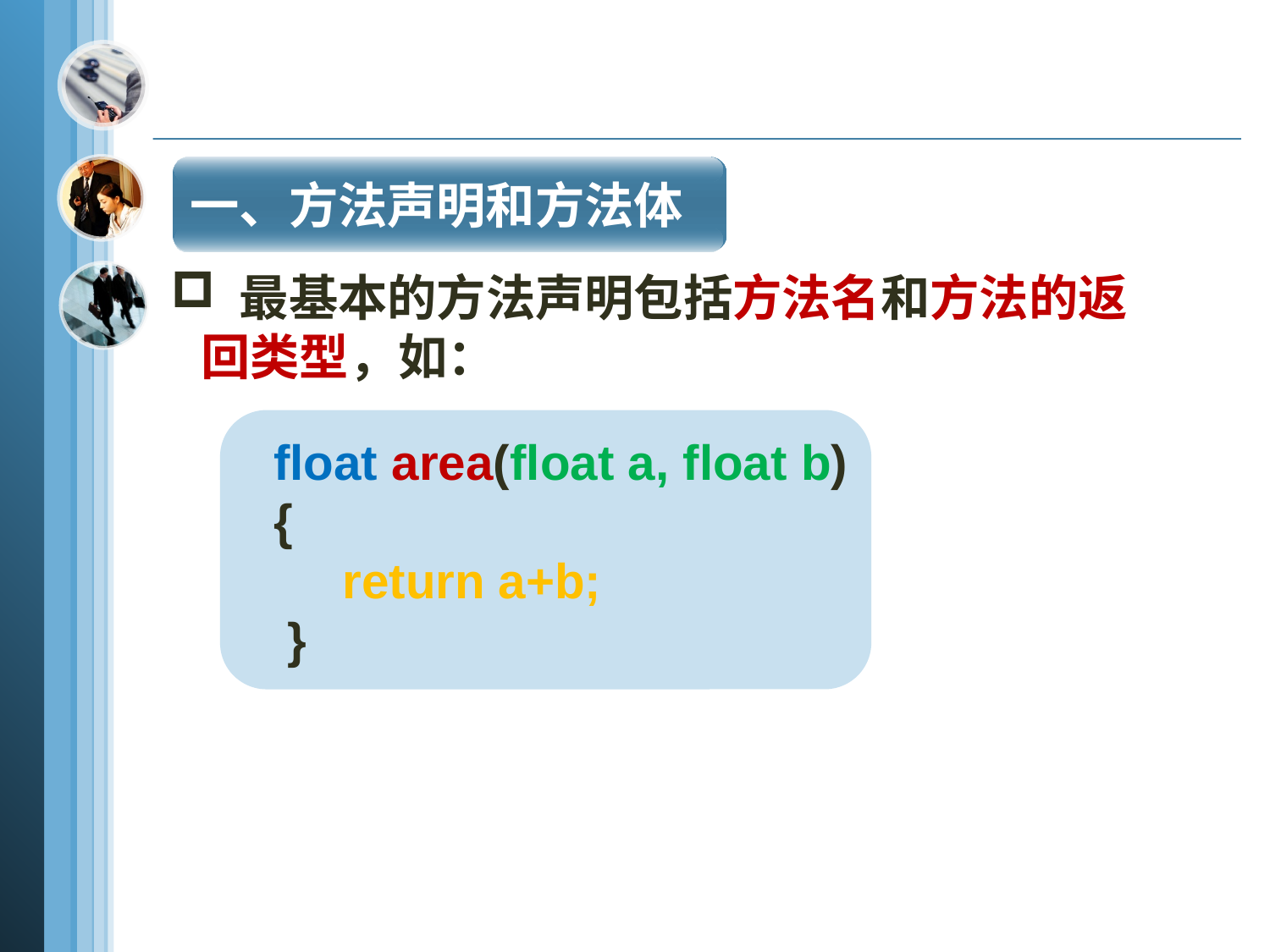

一、方法声明和方法体

 最基本的方法声明包括方法名和方法的返回类型，如：
  float area(float a, float b)
  {
       return a+b;
   }